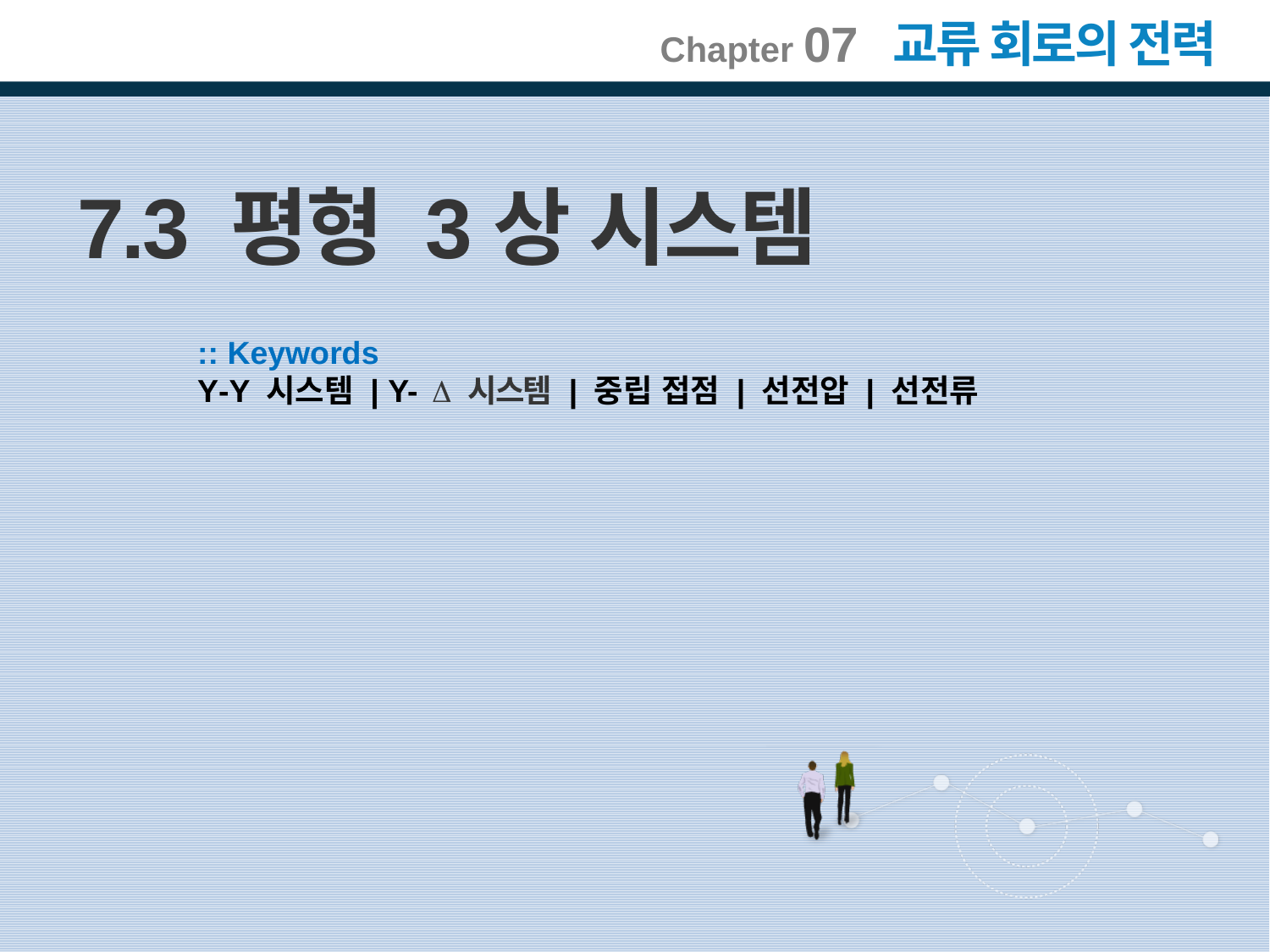

7.3 평형 3상 시스템
:: Keywords
Y-Y 시스템 | Y- Δ 시스템 | 중립 접점 | 선전압 | 선전류